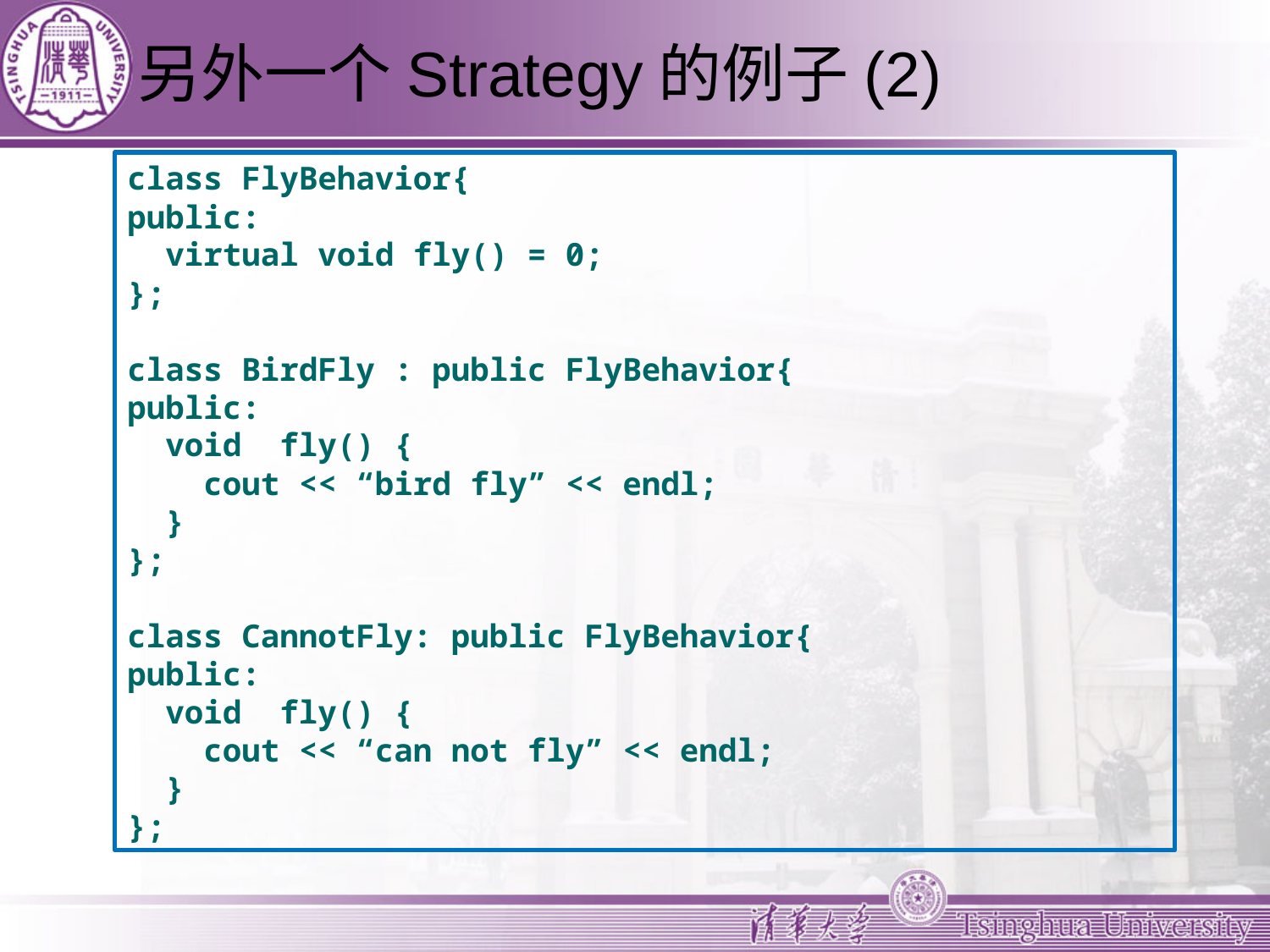

# 另外一个Strategy的例子(2)
class FlyBehavior{
public:
  virtual void fly() = 0;
};

class BirdFly : public FlyBehavior{
public:
  void  fly() {
    cout << “bird fly” << endl;
  }
};

class CannotFly: public FlyBehavior{
public:
  void  fly() {
    cout << “can not fly” << endl;
  }
};